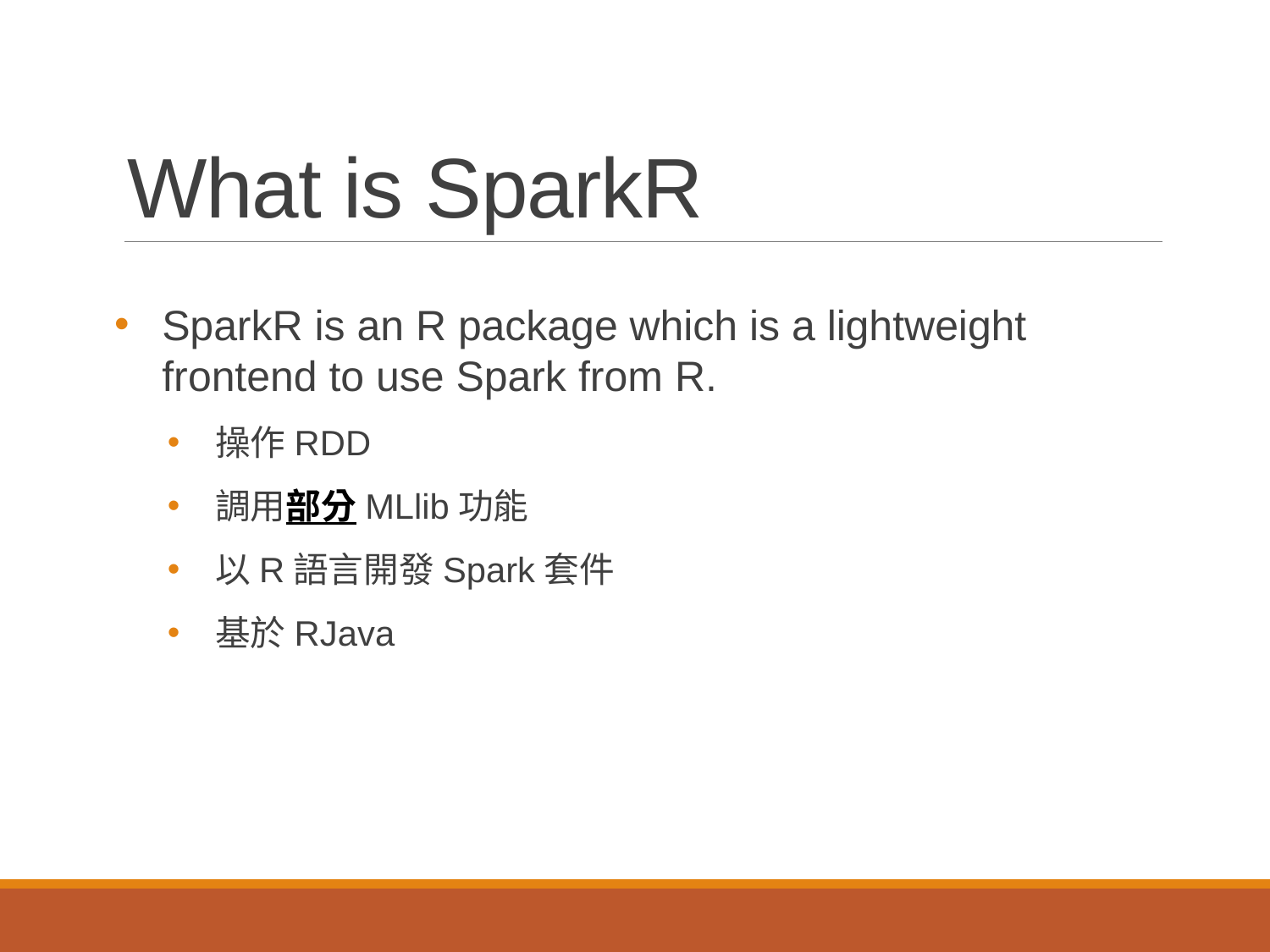

# What is SparkR
SparkR is an R package which is a lightweight frontend to use Spark from R.
操作RDD
調用部分MLlib功能
以R語言開發Spark套件
基於RJava